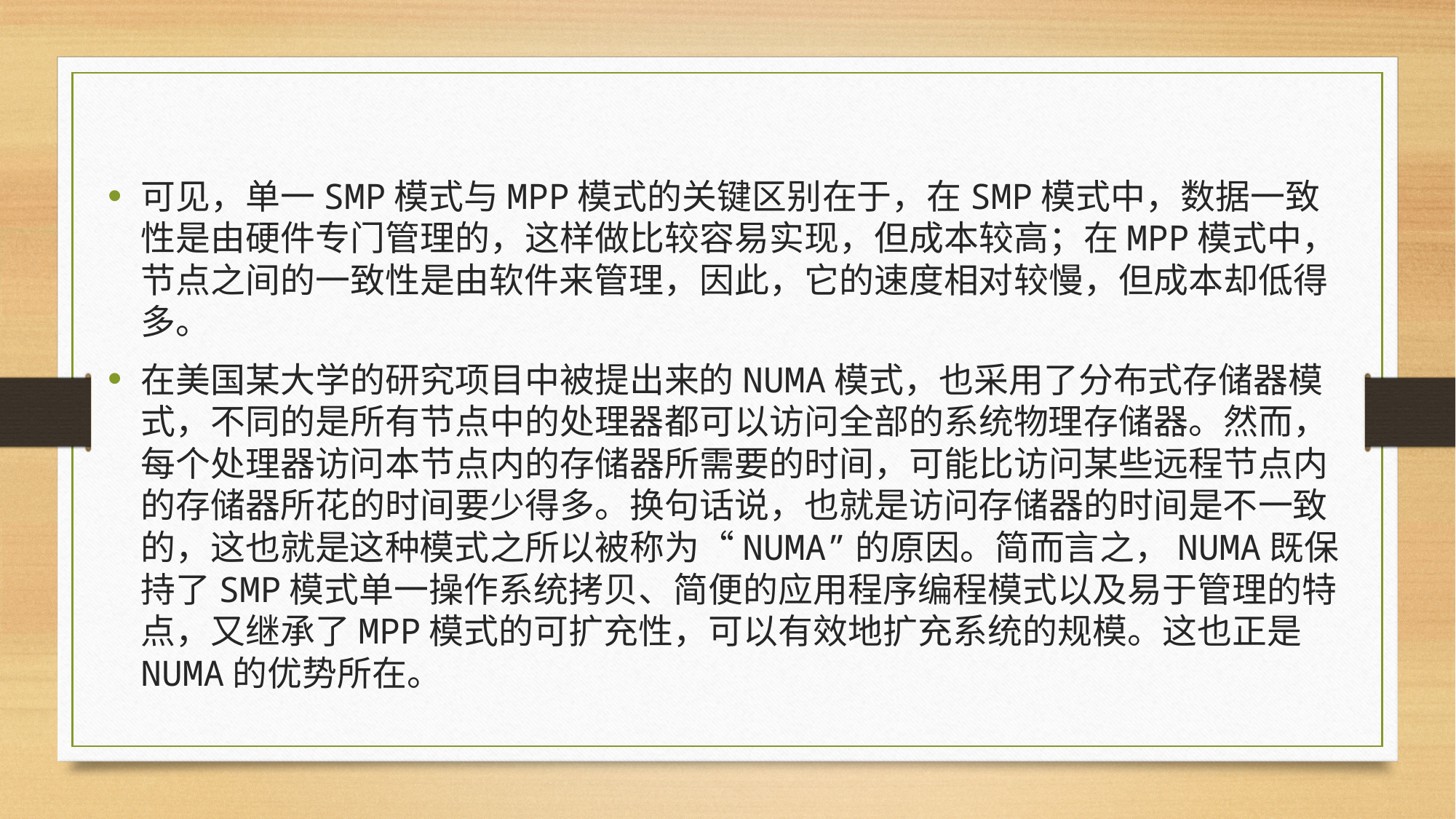

#
可见，单一SMP模式与MPP模式的关键区别在于，在SMP模式中，数据一致性是由硬件专门管理的，这样做比较容易实现，但成本较高；在MPP模式中，节点之间的一致性是由软件来管理，因此，它的速度相对较慢，但成本却低得多。
在美国某大学的研究项目中被提出来的NUMA模式，也采用了分布式存储器模式，不同的是所有节点中的处理器都可以访问全部的系统物理存储器。然而，每个处理器访问本节点内的存储器所需要的时间，可能比访问某些远程节点内的存储器所花的时间要少得多。换句话说，也就是访问存储器的时间是不一致的，这也就是这种模式之所以被称为“NUMA”的原因。简而言之，NUMA既保持了SMP模式单一操作系统拷贝、简便的应用程序编程模式以及易于管理的特点，又继承了MPP模式的可扩充性，可以有效地扩充系统的规模。这也正是NUMA的优势所在。